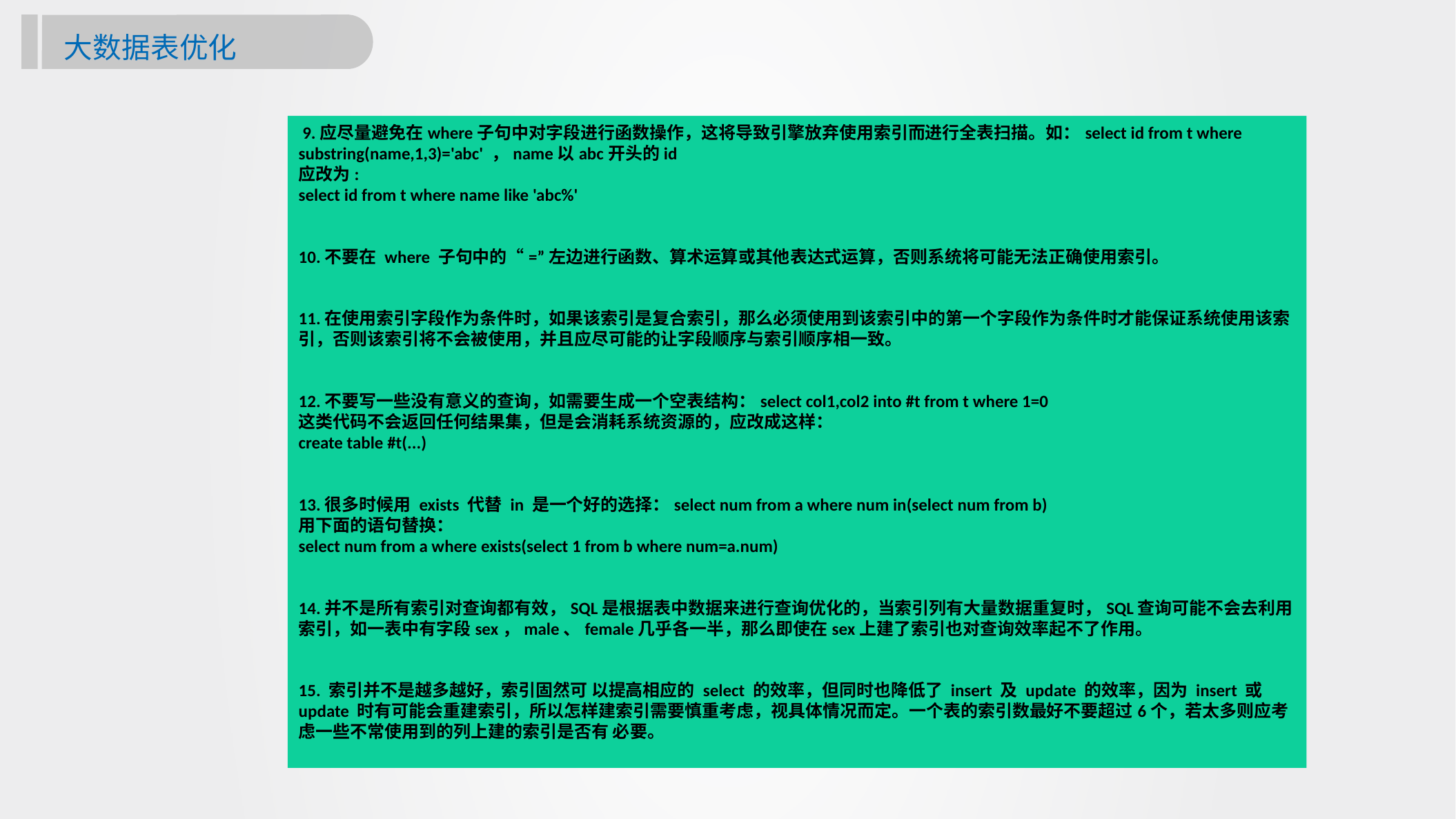

大数据表优化
 9.应尽量避免在where子句中对字段进行函数操作，这将导致引擎放弃使用索引而进行全表扫描。如：select id from t where substring(name,1,3)='abc' ，name以abc开头的id
应改为:
select id from t where name like 'abc%'

10.不要在 where 子句中的“=”左边进行函数、算术运算或其他表达式运算，否则系统将可能无法正确使用索引。

11.在使用索引字段作为条件时，如果该索引是复合索引，那么必须使用到该索引中的第一个字段作为条件时才能保证系统使用该索引，否则该索引将不会被使用，并且应尽可能的让字段顺序与索引顺序相一致。

12.不要写一些没有意义的查询，如需要生成一个空表结构：select col1,col2 into #t from t where 1=0
这类代码不会返回任何结果集，但是会消耗系统资源的，应改成这样：
create table #t(...)

13.很多时候用 exists 代替 in 是一个好的选择：select num from a where num in(select num from b)
用下面的语句替换：
select num from a where exists(select 1 from b where num=a.num)

14.并不是所有索引对查询都有效，SQL是根据表中数据来进行查询优化的，当索引列有大量数据重复时，SQL查询可能不会去利用索引，如一表中有字段sex，male、female几乎各一半，那么即使在sex上建了索引也对查询效率起不了作用。

15. 索引并不是越多越好，索引固然可 以提高相应的 select 的效率，但同时也降低了 insert 及 update 的效率，因为 insert 或 update 时有可能会重建索引，所以怎样建索引需要慎重考虑，视具体情况而定。一个表的索引数最好不要超过6个，若太多则应考虑一些不常使用到的列上建的索引是否有 必要。